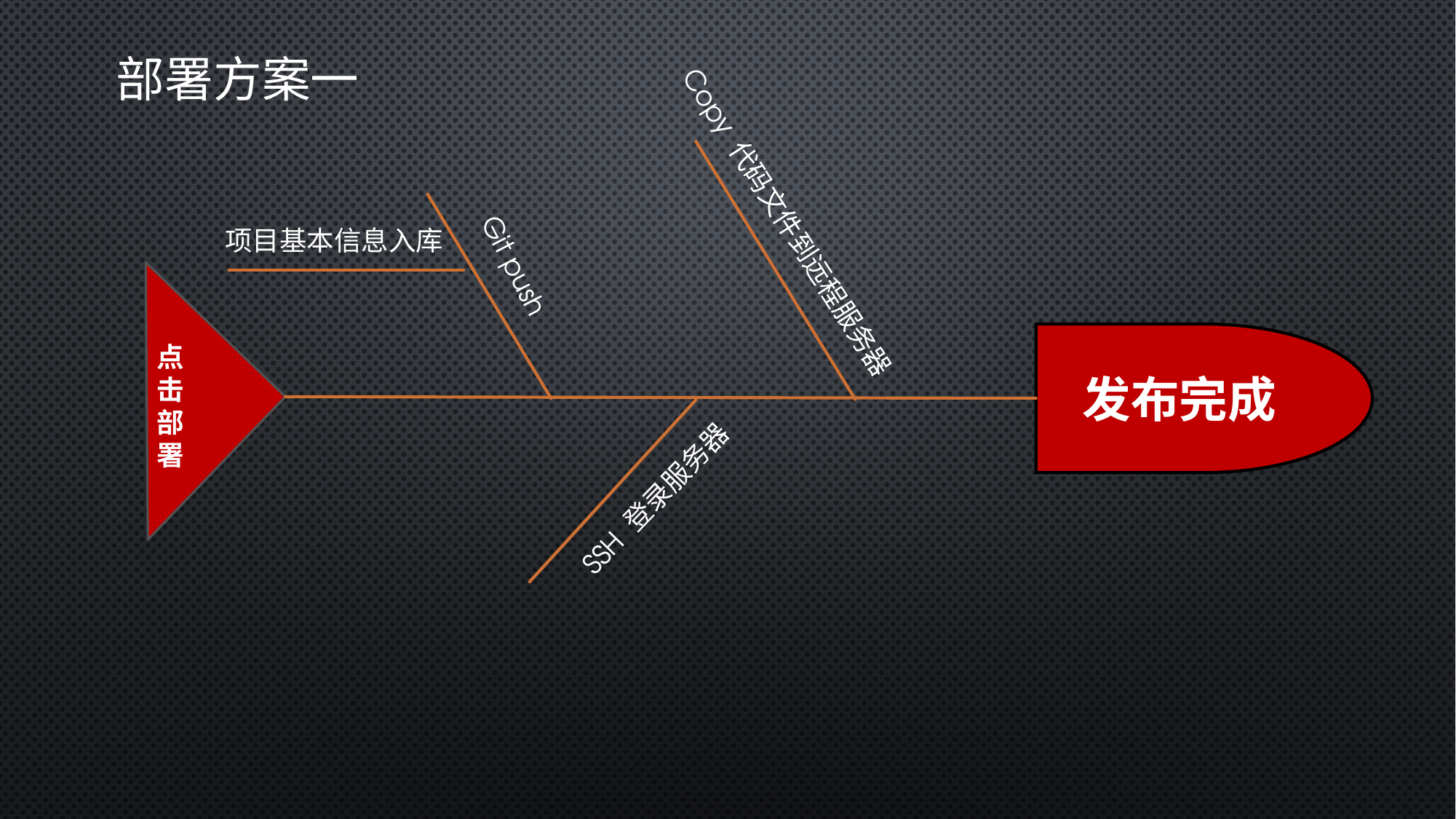

# 部署方案一
Copy 代码文件到远程服务器
项目基本信息入库
Git push

发布完成
点击部署
SSH 登录服务器